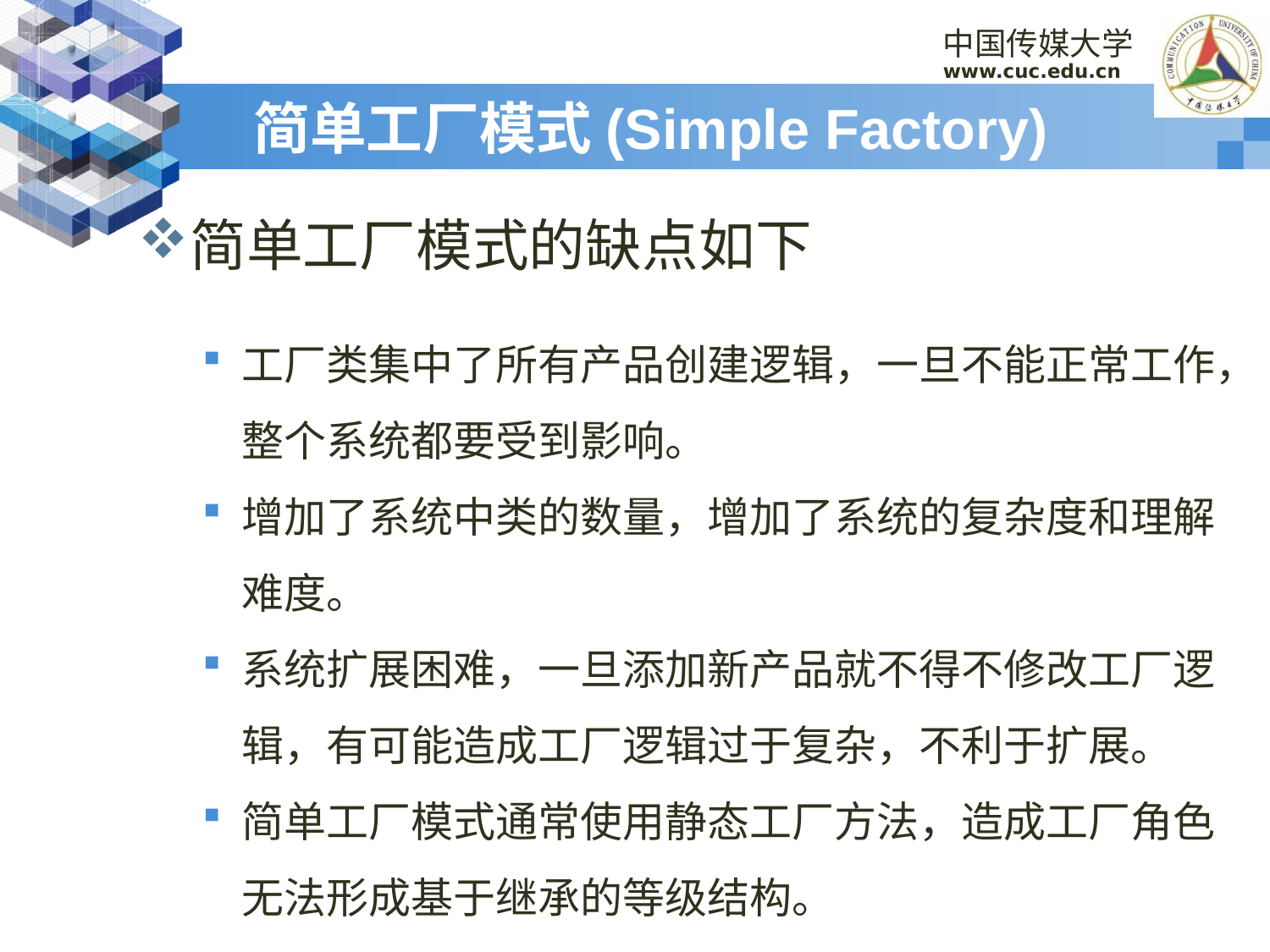

# 简单工厂模式(Simple Factory)
简单工厂模式的缺点如下

工厂类集中了所有产品创建逻辑，一旦不能正常工作，整个系统都要受到影响。
增加了系统中类的数量，增加了系统的复杂度和理解难度。
系统扩展困难，一旦添加新产品就不得不修改工厂逻辑，有可能造成工厂逻辑过于复杂，不利于扩展。
简单工厂模式通常使用静态工厂方法，造成工厂角色无法形成基于继承的等级结构。